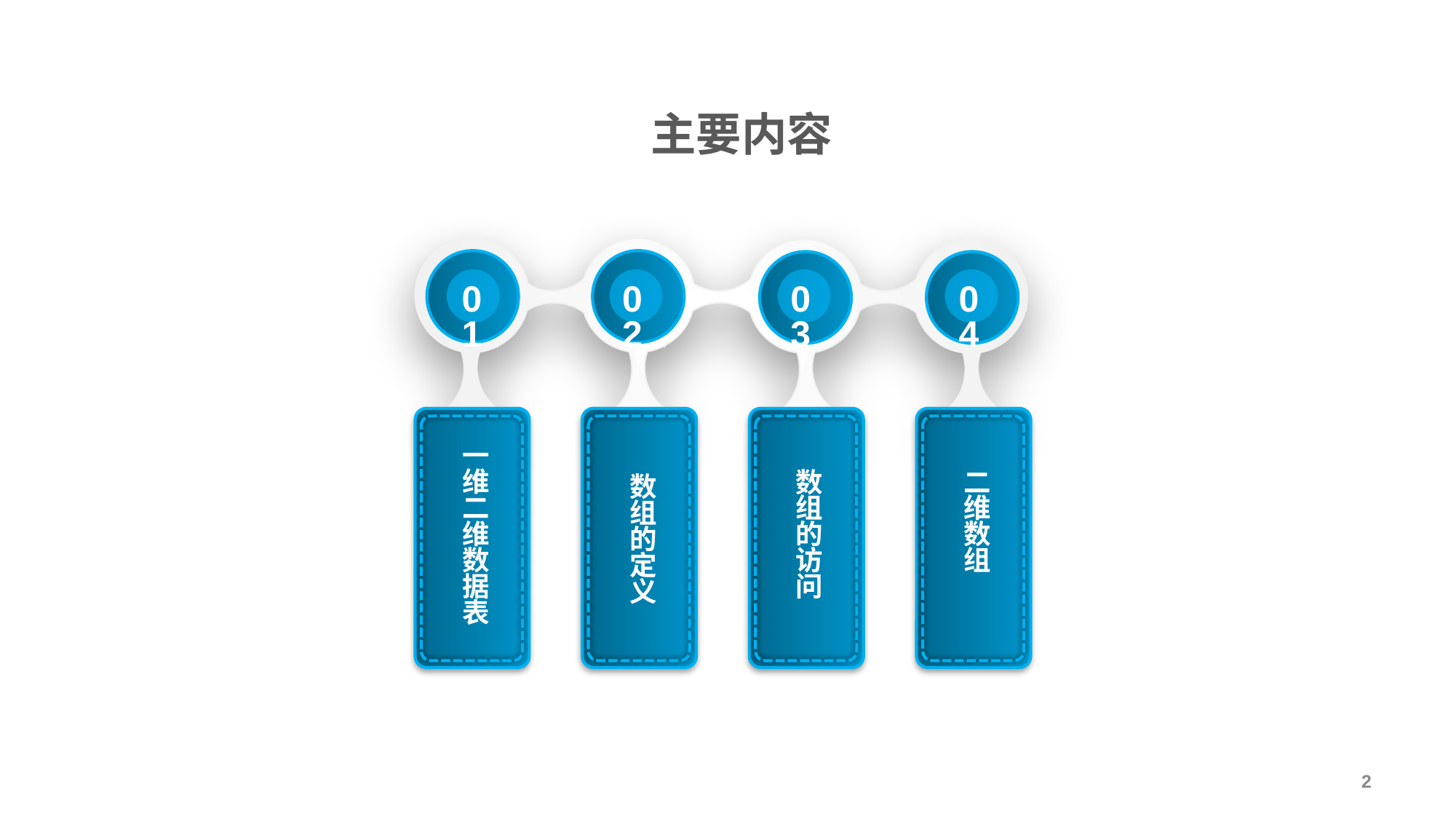

主要内容

01
02
03
04

一维二维数据表
数组的访问
二维数组
数组的定义
2